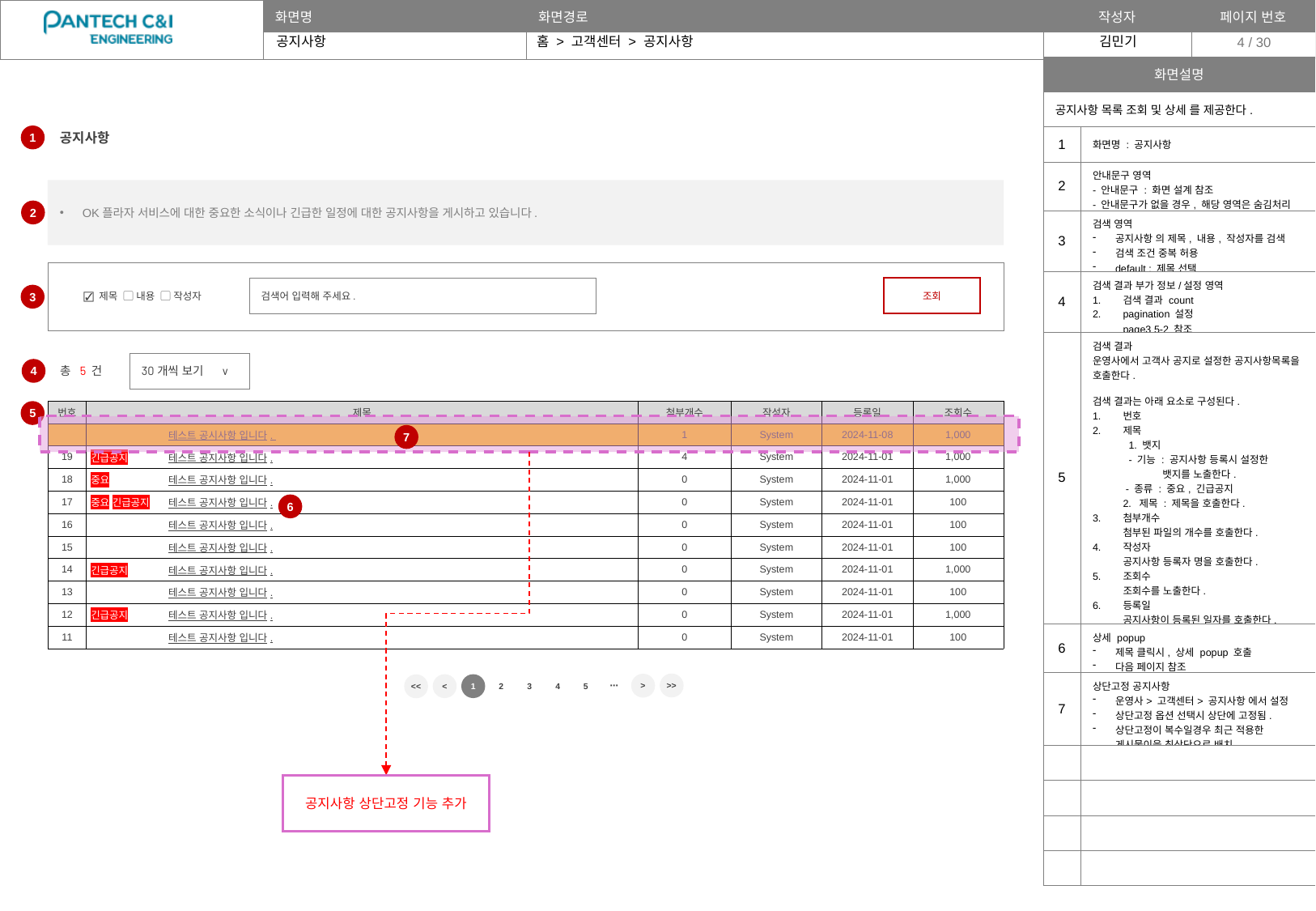

공지사항
홈 > 고객센터 > 공지사항
4
| 화면설명 |  |
| --- | --- |
| 공지사항 목록 조회 및 상세 를 제공한다. |  |
| 1 | 화면명 : 공지사항 |
| 2 | 안내문구 영역 - 안내문구 : 화면 설계 참조 - 안내문구가 없을 경우, 해당 영역은 숨김처리 |
| 3 | 검색 영역 공지사항 의 제목, 내용, 작성자를 검색 검색 조건 중복 허용 default : 제목 선택 |
| 4 | 검색 결과 부가 정보/설정 영역 검색 결과 count pagination 설정 page3 5-2 참조 |
| 5 | 검색 결과 운영사에서 고객사 공지로 설정한 공지사항목록을 호출한다. 검색 결과는 아래 요소로 구성된다. 번호 제목 1. 뱃지 - 기능 : 공지사항 등록시 설정한 뱃지를 노출한다. - 종류 : 중요, 긴급공지 2. 제목 : 제목을 호출한다. 첨부개수 첨부된 파일의 개수를 호출한다. 작성자 공지사항 등록자 명을 호출한다. 조회수 조회수를 노출한다. 등록일 공지사항이 등록된 일자를 호출한다. 정렬 등록일 내림차순 |
| 6 | 상세 popup 제목 클릭시, 상세 popup 호출 다음 페이지 참조 |
| 7 | 상단고정 공지사항 운영사> 고객센터> 공지사항 에서 설정 상단고정 옵션 선택시 상단에 고정됨. 상단고정이 복수일경우 최근 적용한 게시물이을 최상단으로 배치 |
|  |  |
|  |  |
|  |  |
|  |  |
공지사항
1
OK플라자 서비스에 대한 중요한 소식이나 긴급한 일정에 대한 공지사항을 게시하고 있습니다.
2

☑️ 제목  ▢ 내용  ▢ 작성자
검색어 입력해 주세요.
조회
3
총  5 건
30개씩 보기     v
4
| 번호 | 제목 |  | 첨부개수 | 작성자 | 등록일 | 조회수 |
| --- | --- | --- | --- | --- | --- | --- |
|  |  | 테스트 공시사항 입니다. | 1 | System | 2024-11-08 | 1,000 |
| 19 | 긴급공지 | 테스트 공지사항 입니다. | 4 | System | 2024-11-01 | 1,000 |
| 18 | 중요 | 테스트 공지사항 입니다. | 0 | System | 2024-11-01 | 1,000 |
| 17 | 중요 긴급공지 | 테스트 공지사항 입니다. | 0 | System | 2024-11-01 | 100 |
| 16 |  | 테스트 공지사항 입니다. | 0 | System | 2024-11-01 | 100 |
| 15 |  | 테스트 공지사항 입니다. | 0 | System | 2024-11-01 | 100 |
| 14 | 긴급공지 | 테스트 공지사항 입니다. | 0 | System | 2024-11-01 | 1,000 |
| 13 |  | 테스트 공지사항 입니다. | 0 | System | 2024-11-01 | 100 |
| 12 | 긴급공지 | 테스트 공지사항 입니다. | 0 | System | 2024-11-01 | 1,000 |
| 11 |  | 테스트 공지사항 입니다. | 0 | System | 2024-11-01 | 100 |
5

7
6
>>
⋯
>
3
4
5
<
1
2
<<
공지사항 상단고정 기능 추가